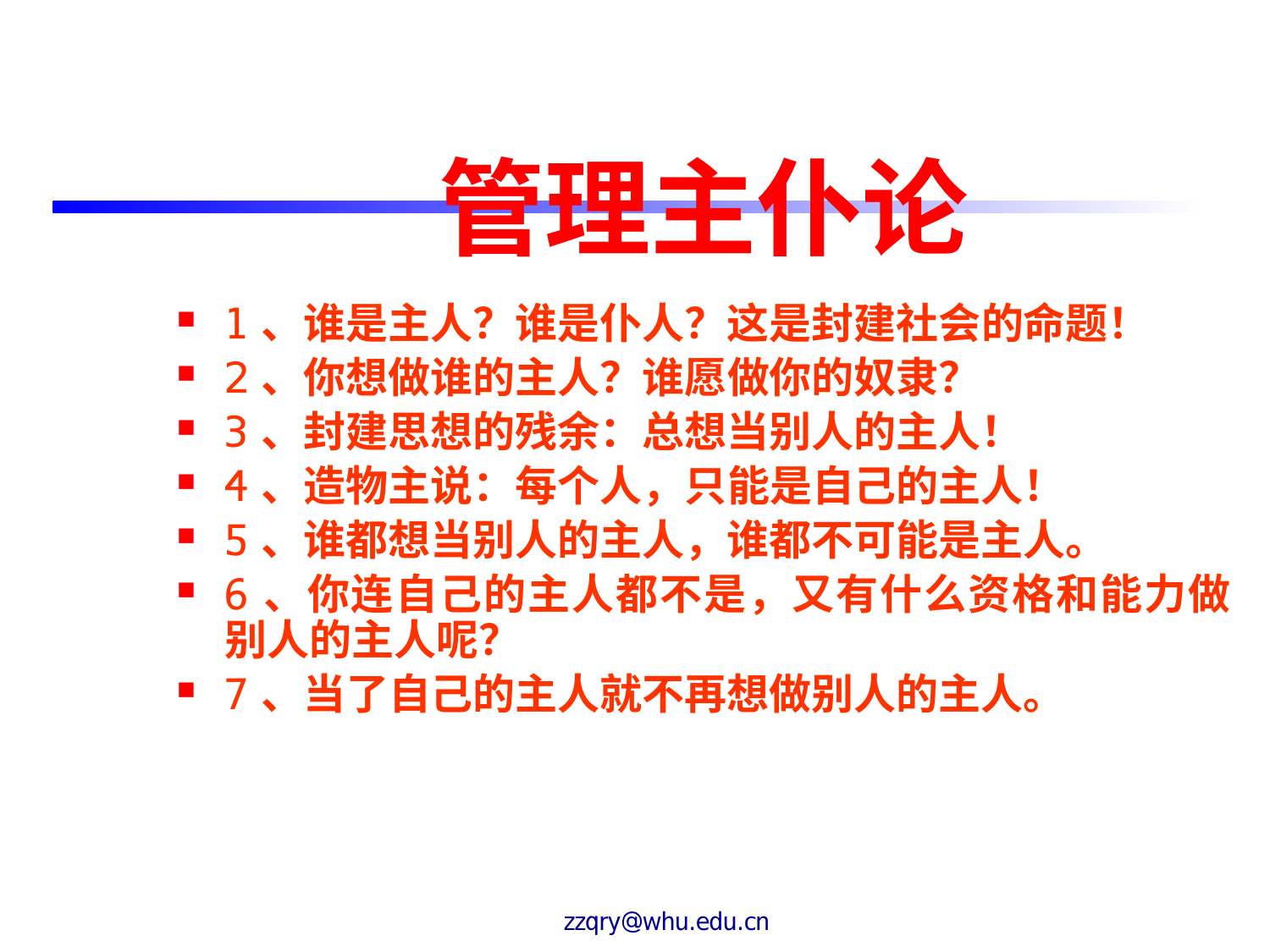

# 管理主仆论
1、谁是主人？谁是仆人？这是封建社会的命题！
2、你想做谁的主人？谁愿做你的奴隶？
3、封建思想的残余：总想当别人的主人！
4、造物主说：每个人，只能是自己的主人！
5、谁都想当别人的主人，谁都不可能是主人。
6、你连自己的主人都不是，又有什么资格和能力做别人的主人呢？
7、当了自己的主人就不再想做别人的主人。

zzqry@whu.edu.cn
46